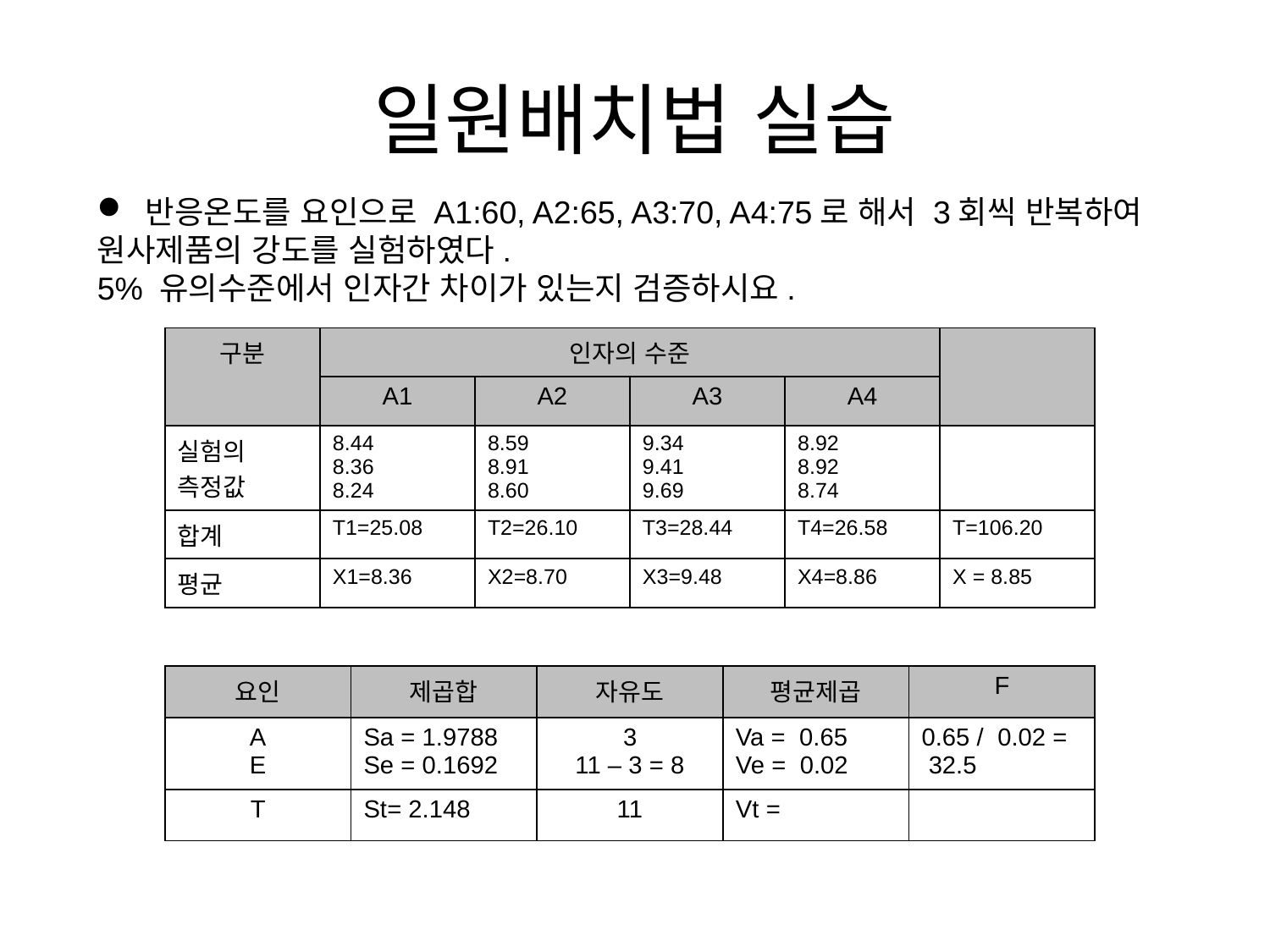

# 일원배치법 실습
 반응온도를 요인으로 A1:60, A2:65, A3:70, A4:75로 해서 3회씩 반복하여 원사제품의 강도를 실험하였다.
5% 유의수준에서 인자간 차이가 있는지 검증하시요.
| 구분 | 인자의 수준 |  |  |  |  |
| --- | --- | --- | --- | --- | --- |
|  | A1 | A2 | A3 | A4 |  |
| 실험의 측정값 | 8.44 8.36 8.24 | 8.59 8.91 8.60 | 9.34 9.41 9.69 | 8.92 8.92 8.74 |  |
| 합계 | T1=25.08 | T2=26.10 | T3=28.44 | T4=26.58 | T=106.20 |
| 평균 | X1=8.36 | X2=8.70 | X3=9.48 | X4=8.86 | X = 8.85 |
| 요인 | 제곱합 | 자유도 | 평균제곱 | F |
| --- | --- | --- | --- | --- |
| A E | Sa = 1.9788 Se = 0.1692 | 3 11 – 3 = 8 | Va = 0.65 Ve = 0.02 | 0.65 / 0.02 = 32.5 |
| T | St= 2.148 | 11 | Vt = |  |